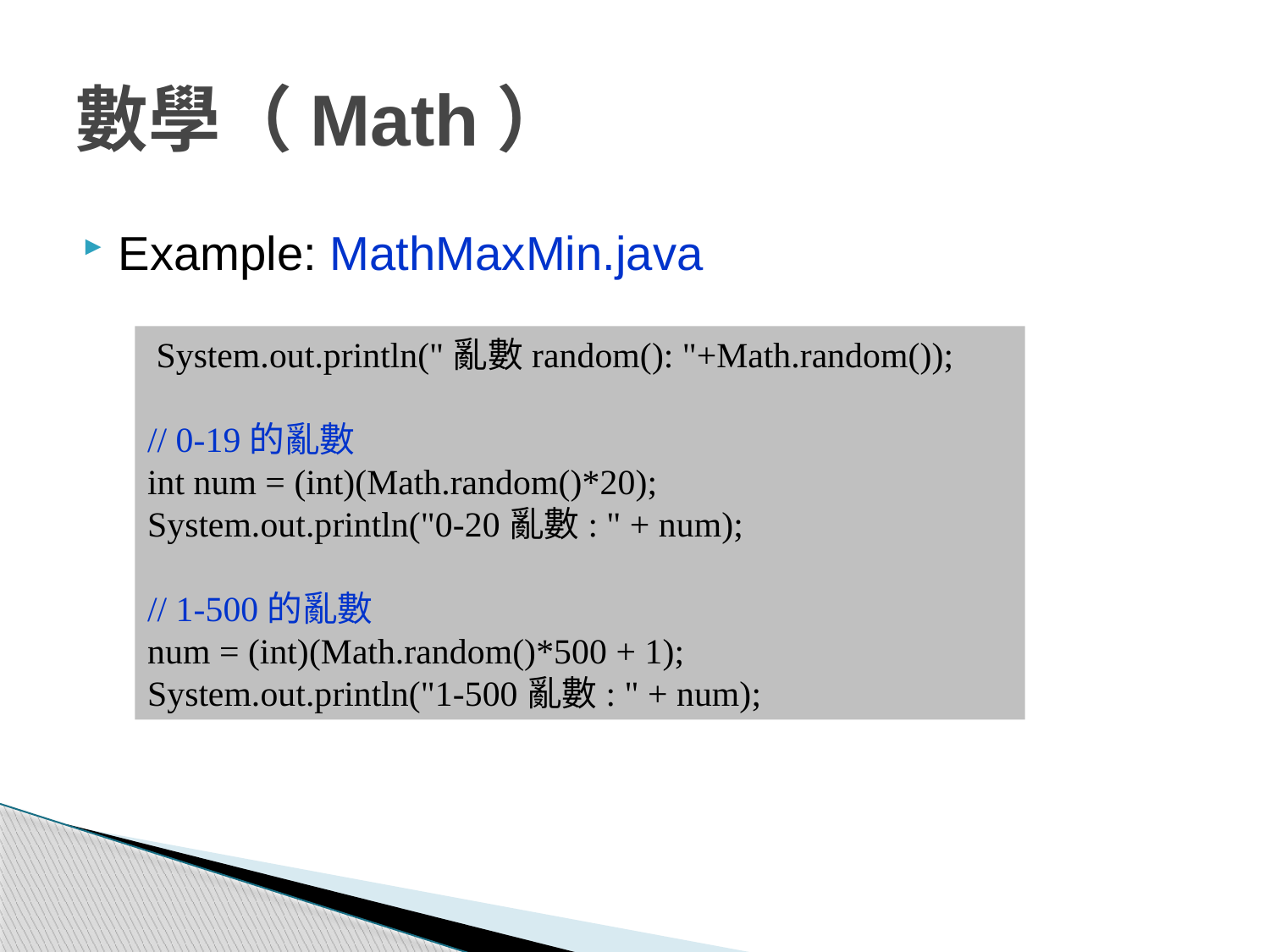

# 數學（Math）
Example: MathMaxMin.java
 System.out.println("亂數random(): "+Math.random());

// 0-19的亂數
int num = (int)(Math.random()*20);
System.out.println("0-20亂數: " + num);

// 1-500的亂數
num = (int)(Math.random()*500 + 1);
System.out.println("1-500亂數: " + num);